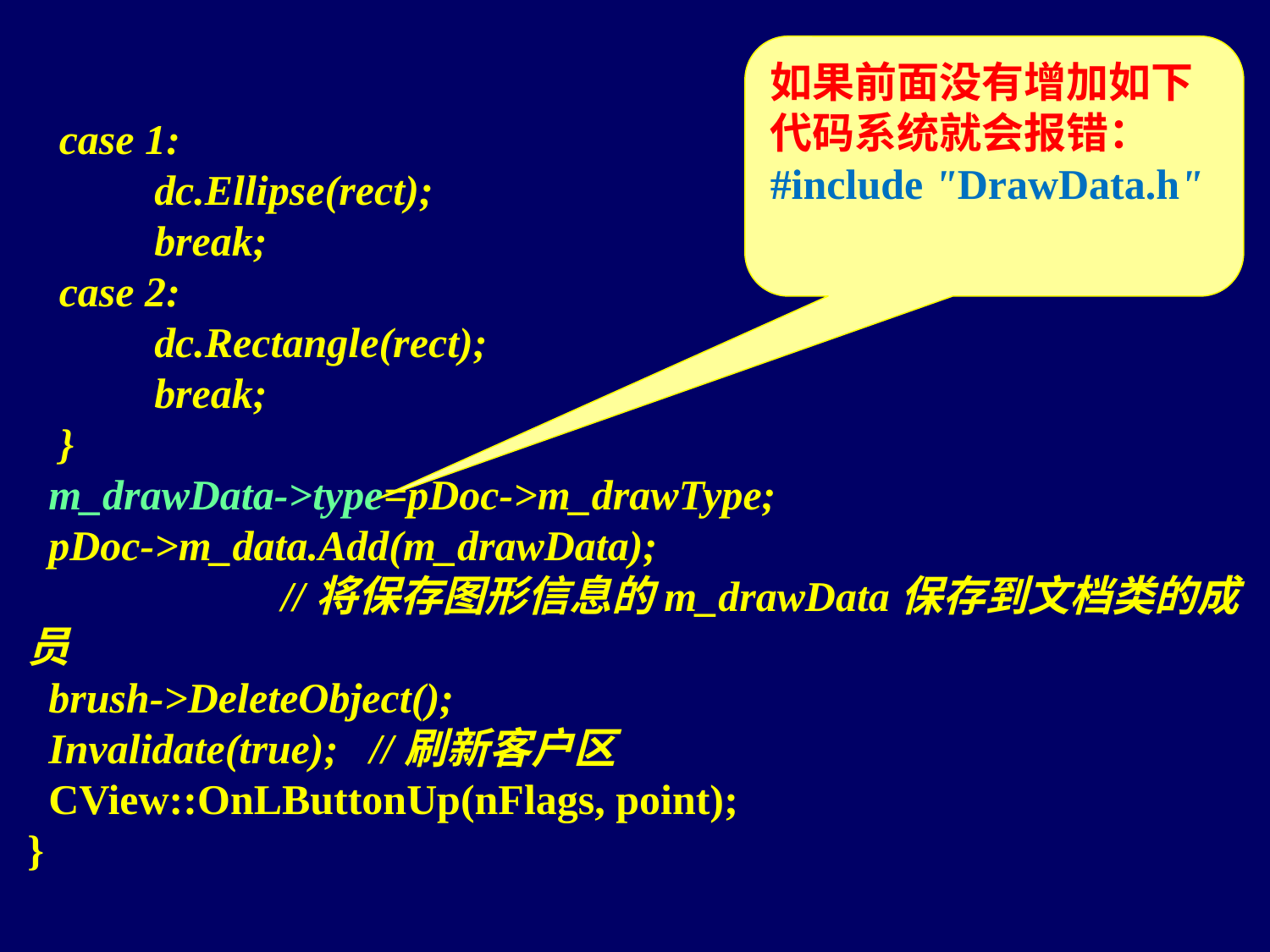

如果前面没有增加如下代码系统就会报错：
#include "DrawData.h"

   case 1:
	dc.Ellipse(rect);
	break;
   case 2:
	dc.Rectangle(rect);
	break;
   }
  m_drawData->type=pDoc->m_drawType;
  pDoc->m_data.Add(m_drawData);
		//将保存图形信息的m_drawData保存到文档类的成员
  brush->DeleteObject();
  Invalidate(true);   //刷新客户区
  CView::OnLButtonUp(nFlags, point);
}